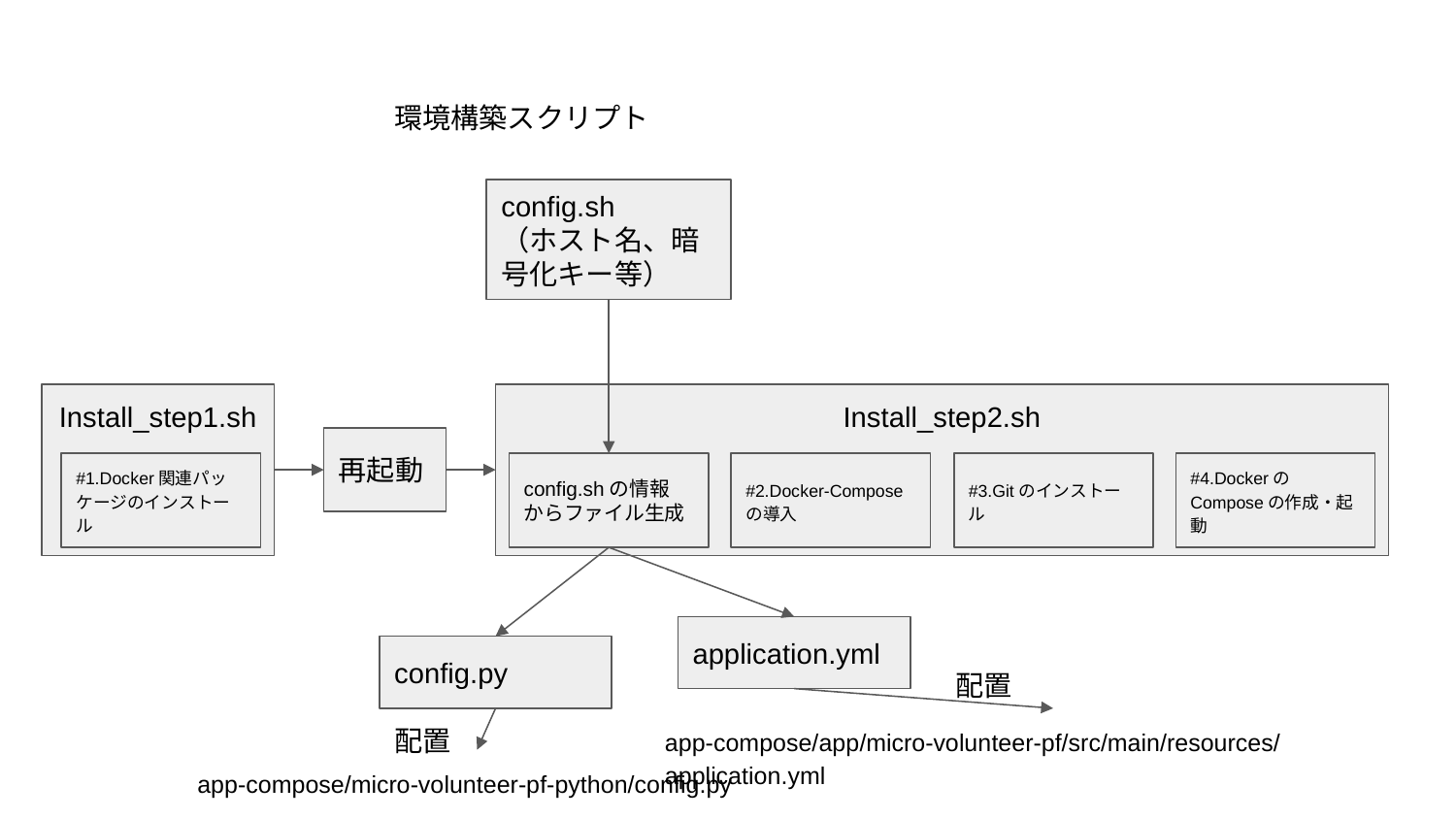

環境構築スクリプト
config.sh
（ホスト名、暗号化キー等）
Install_step1.sh
Install_step2.sh
再起動
#1.Docker関連パッケージのインストール
#2.Docker-Composeの導入
#4.DockerのComposeの作成・起動
config.shの情報
からファイル生成
#3.Gitのインストール
application.yml
config.py
配置
app-compose/app/micro-volunteer-pf/src/main/resources/application.yml
配置
app-compose/micro-volunteer-pf-python/config.py